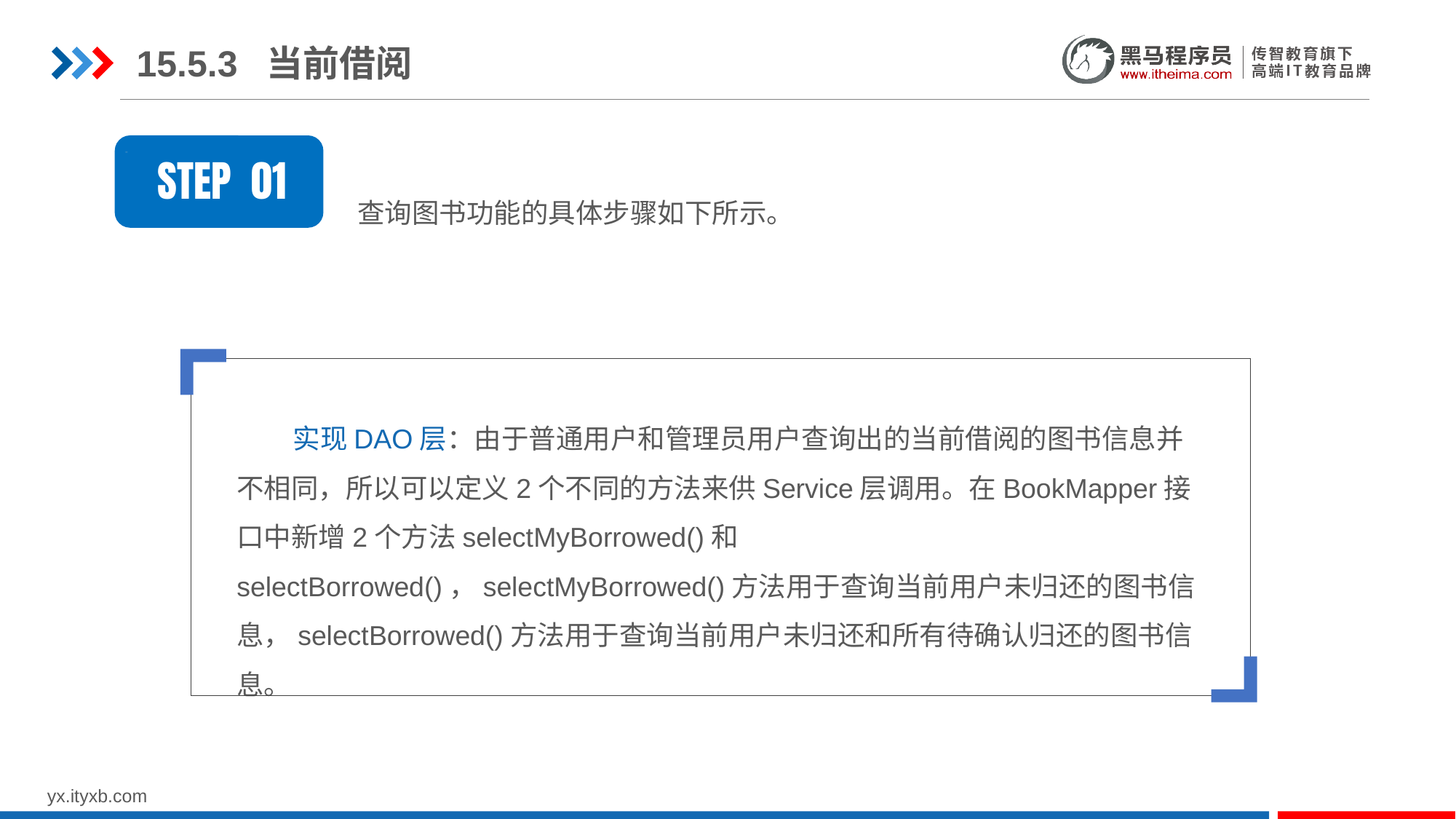

15.5.3  当前借阅

STEP  01
查询图书功能的具体步骤如下所示。

        实现DAO层：由于普通用户和管理员用户查询出的当前借阅的图书信息并不相同，所以可以定义2个不同的方法来供Service层调用。在BookMapper接口中新增2个方法selectMyBorrowed()和selectBorrowed()，selectMyBorrowed()方法用于查询当前用户未归还的图书信息，selectBorrowed()方法用于查询当前用户未归还和所有待确认归还的图书信息。